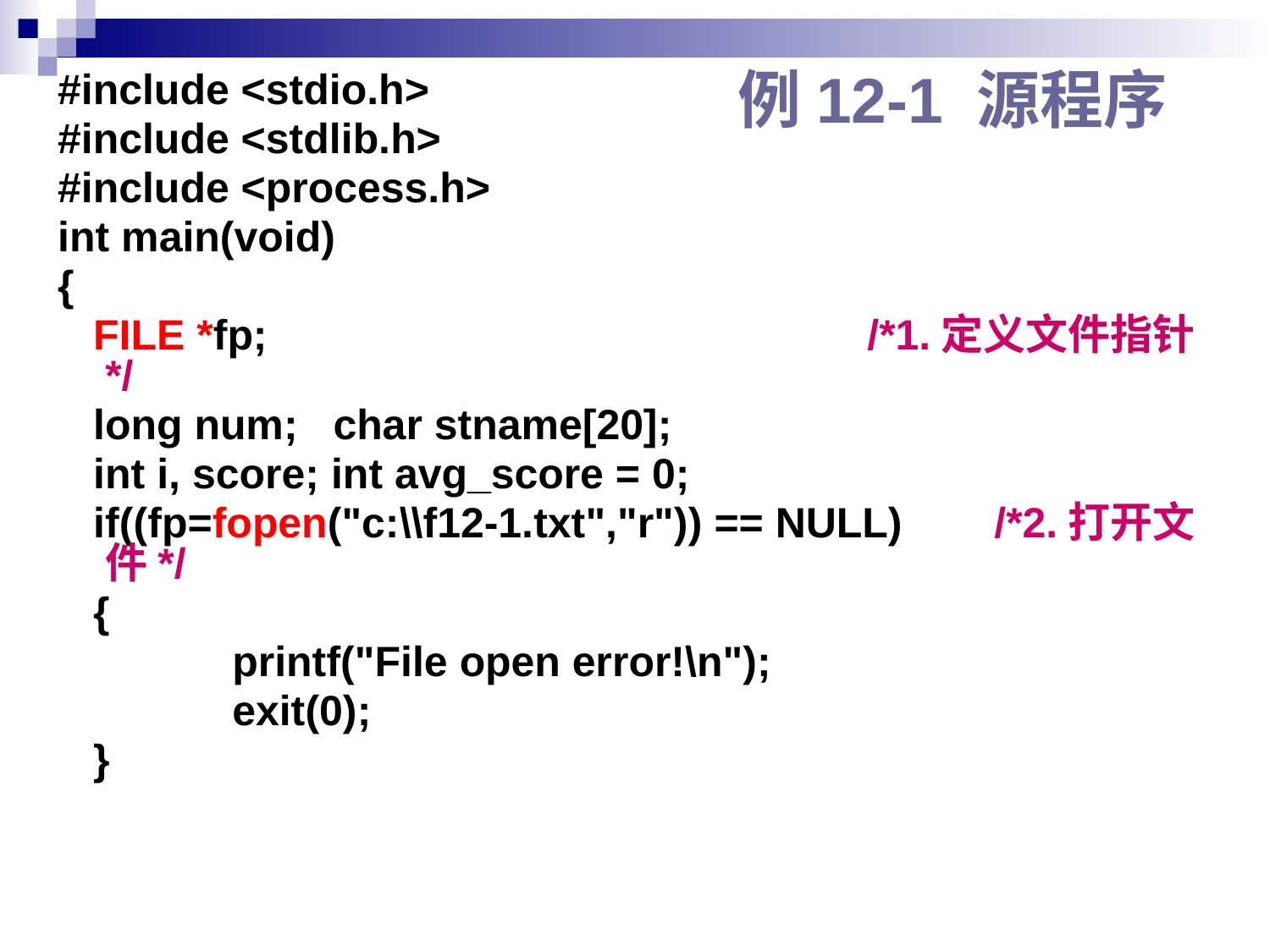

# 例12-1 源程序
#include <stdio.h>
#include <stdlib.h>
#include <process.h>
int main(void)
{
   FILE *fp;                    			/*1.定义文件指针*/
   long num;   char stname[20];
   int i, score; int avg_score = 0;
   if((fp=fopen("c:\\f12-1.txt","r")) == NULL)	/*2.打开文件*/
   {
   		printf("File open error!\n");
   		exit(0);
   }